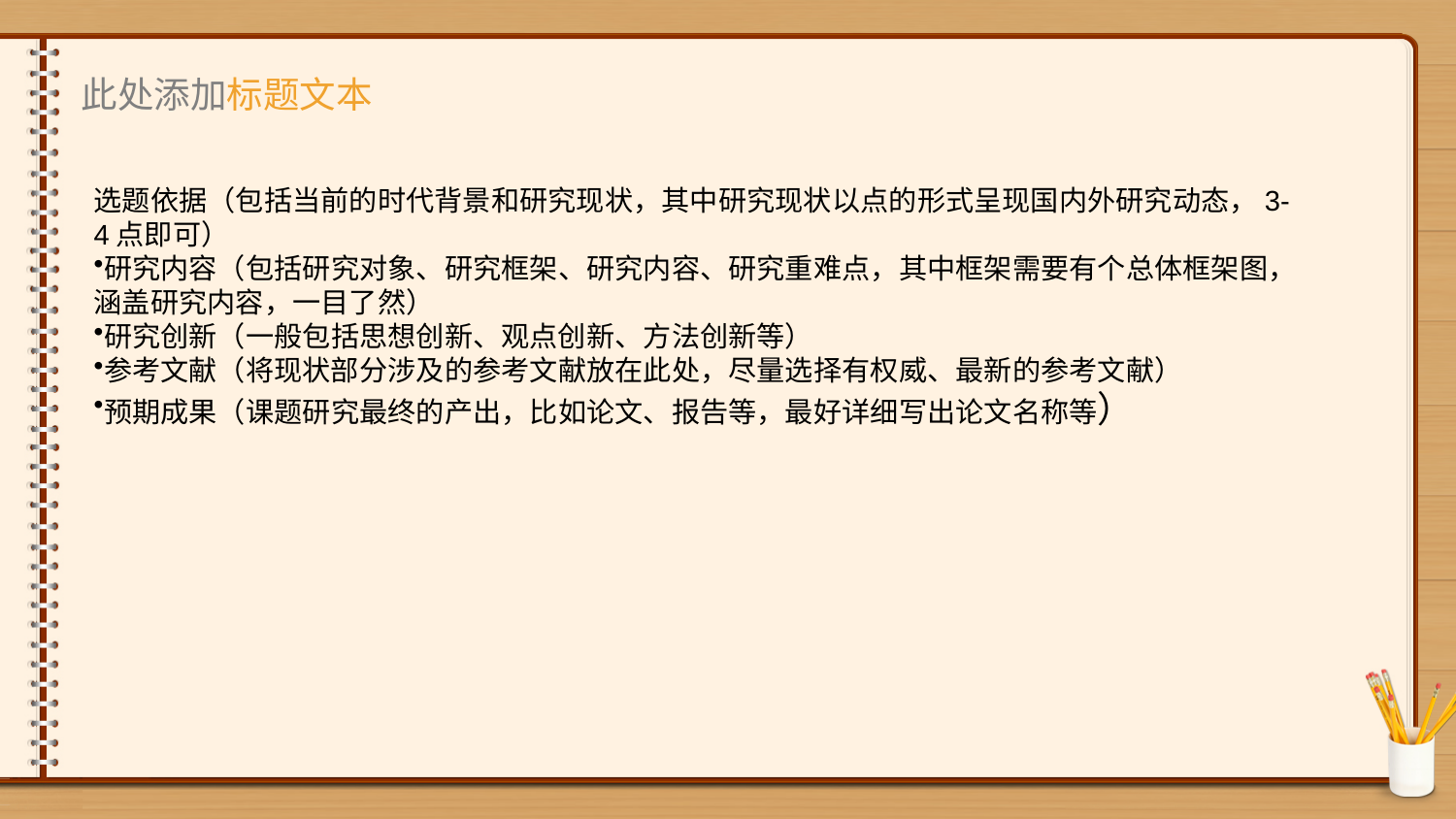

此处添加标题文本
选题依据（包括当前的时代背景和研究现状，其中研究现状以点的形式呈现国内外研究动态，3-4点即可）
研究内容（包括研究对象、研究框架、研究内容、研究重难点，其中框架需要有个总体框架图，涵盖研究内容，一目了然）
研究创新（一般包括思想创新、观点创新、方法创新等）
参考文献（将现状部分涉及的参考文献放在此处，尽量选择有权威、最新的参考文献）
预期成果（课题研究最终的产出，比如论文、报告等，最好详细写出论文名称等）